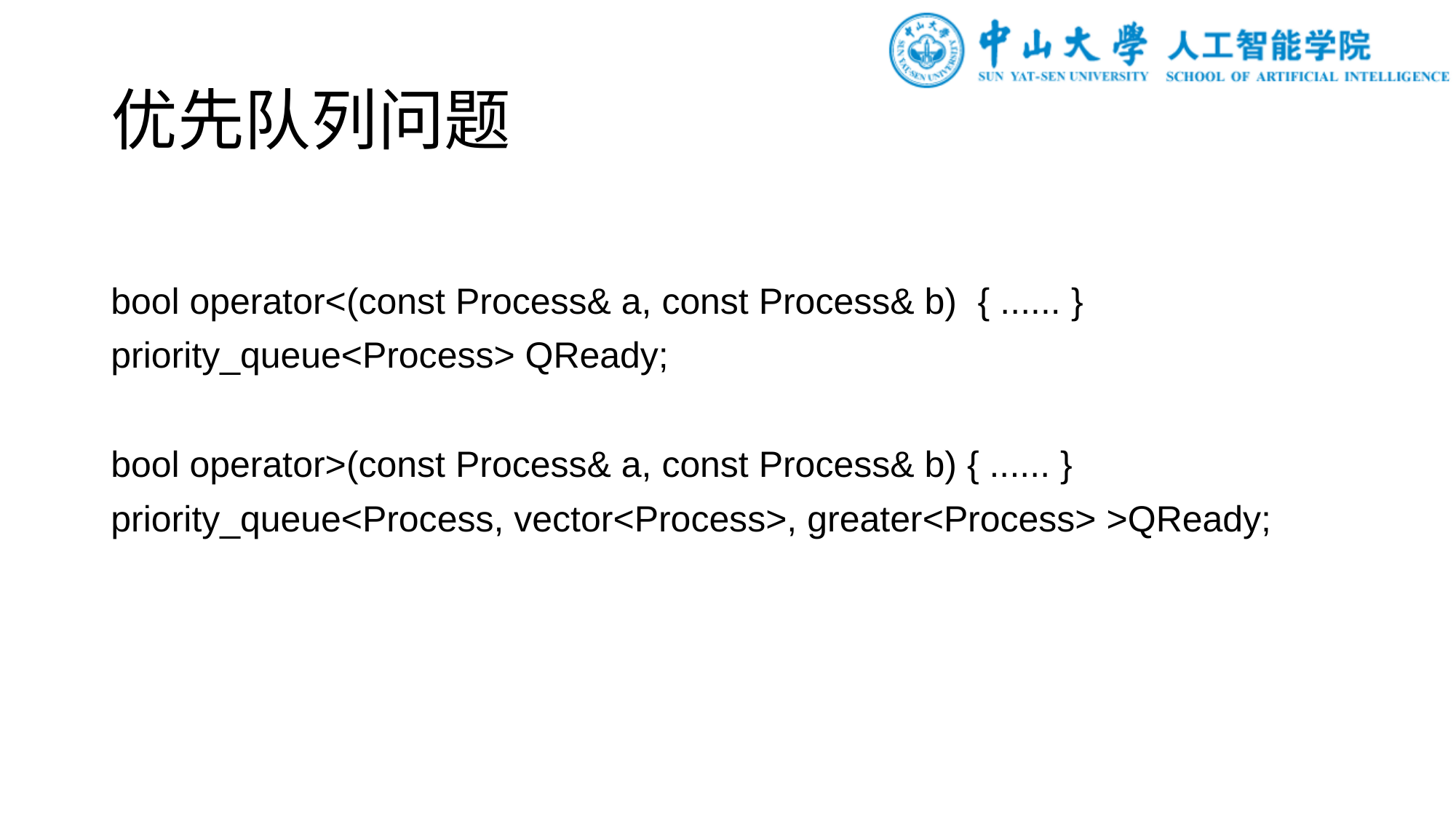

# 优先队列问题

bool operator<(const Process& a, const Process& b)  { ...... }
priority_queue<Process> QReady;

bool operator>(const Process& a, const Process& b) { ...... }
priority_queue<Process, vector<Process>, greater<Process> >QReady;